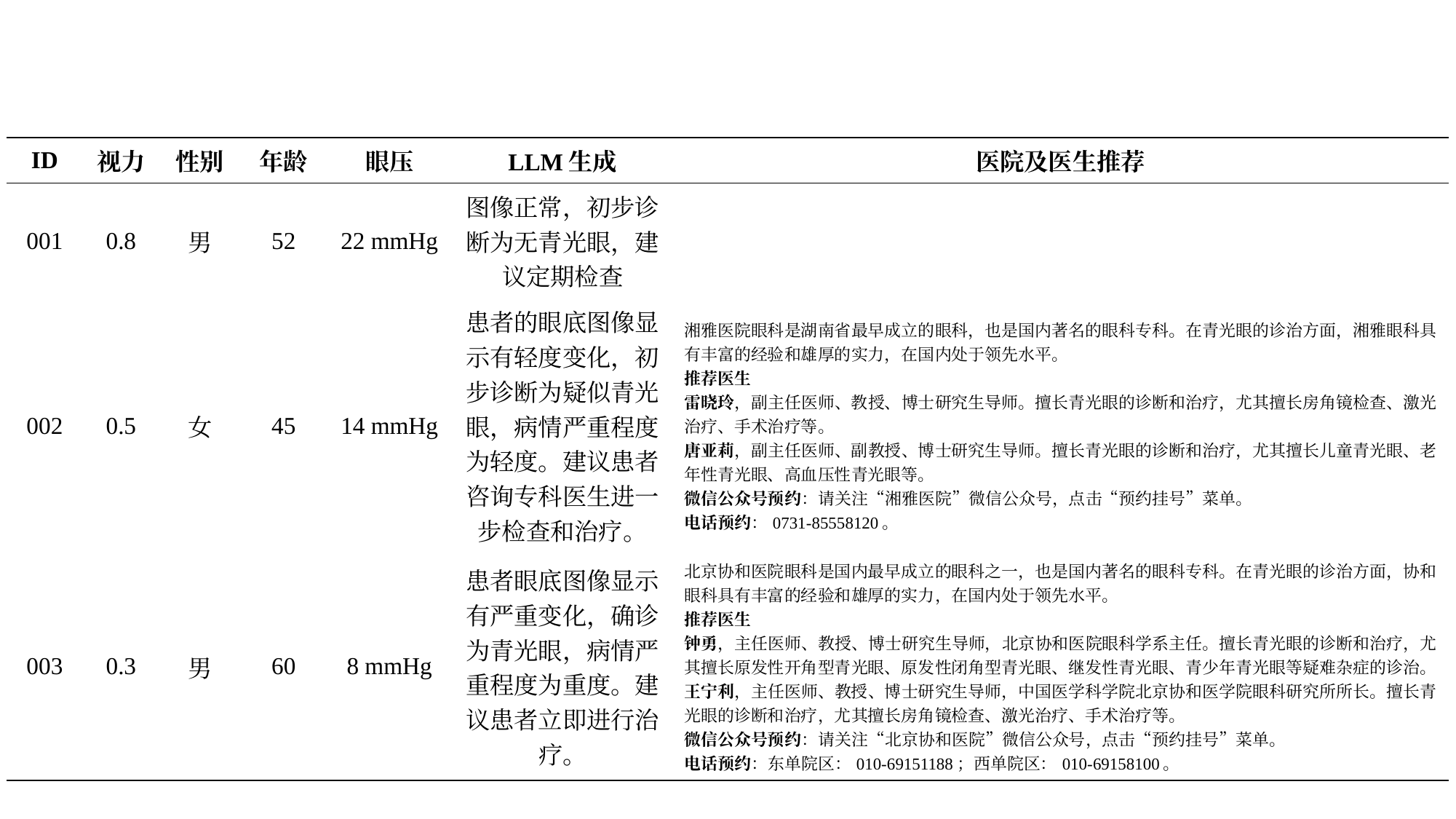

| ID | 视力 | 性别 | 年龄 | 眼压 | LLM生成 | 医院及医生推荐 |
| --- | --- | --- | --- | --- | --- | --- |
| 001 | 0.8 | 男 | 52 | 22 mmHg | 图像正常，初步诊断为无青光眼，建议定期检查 |  |
| 002 | 0.5 | 女 | 45 | 14 mmHg | 患者的眼底图像显示有轻度变化，初步诊断为疑似青光眼，病情严重程度为轻度。建议患者咨询专科医生进一步检查和治疗。 | 湘雅医院眼科是湖南省最早成立的眼科，也是国内著名的眼科专科。在青光眼的诊治方面，湘雅眼科具有丰富的经验和雄厚的实力，在国内处于领先水平。 推荐医生 雷晓玲，副主任医师、教授、博士研究生导师。擅长青光眼的诊断和治疗，尤其擅长房角镜检查、激光治疗、手术治疗等。 唐亚莉，副主任医师、副教授、博士研究生导师。擅长青光眼的诊断和治疗，尤其擅长儿童青光眼、老年性青光眼、高血压性青光眼等。 微信公众号预约：请关注“湘雅医院”微信公众号，点击“预约挂号”菜单。 电话预约：0731-85558120。 |
| 003 | 0.3 | 男 | 60 | 8 mmHg | 患者眼底图像显示有严重变化，确诊为青光眼，病情严重程度为重度。建议患者立即进行治疗。 | 北京协和医院眼科是国内最早成立的眼科之一，也是国内著名的眼科专科。在青光眼的诊治方面，协和眼科具有丰富的经验和雄厚的实力，在国内处于领先水平。 推荐医生 钟勇，主任医师、教授、博士研究生导师，北京协和医院眼科学系主任。擅长青光眼的诊断和治疗，尤其擅长原发性开角型青光眼、原发性闭角型青光眼、继发性青光眼、青少年青光眼等疑难杂症的诊治。 王宁利，主任医师、教授、博士研究生导师，中国医学科学院北京协和医学院眼科研究所所长。擅长青光眼的诊断和治疗，尤其擅长房角镜检查、激光治疗、手术治疗等。 微信公众号预约：请关注“北京协和医院”微信公众号，点击“预约挂号”菜单。 电话预约：东单院区：010-69151188；西单院区：010-69158100。 |